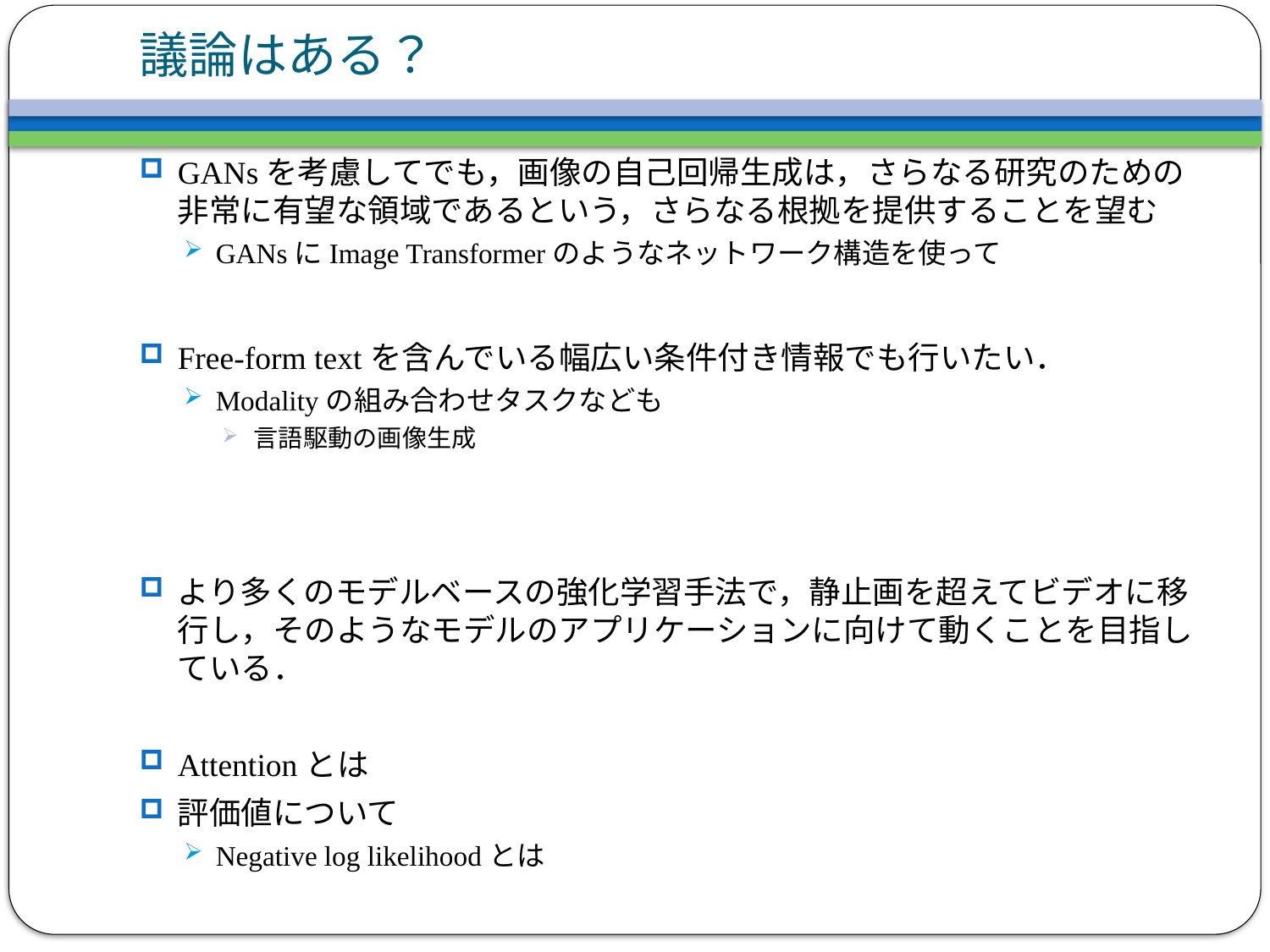

# 議論はある？
GANsを考慮してでも，画像の自己回帰生成は，さらなる研究のための非常に有望な領域であるという，さらなる根拠を提供することを望む
GANsにImage Transformerのようなネットワーク構造を使って

Free-form textを含んでいる幅広い条件付き情報でも行いたい．
Modalityの組み合わせタスクなども
言語駆動の画像生成

より多くのモデルベースの強化学習手法で，静止画を超えてビデオに移行し，そのようなモデルのアプリケーションに向けて動くことを目指している．

Attentionとは
評価値について
Negative log likelihoodとは